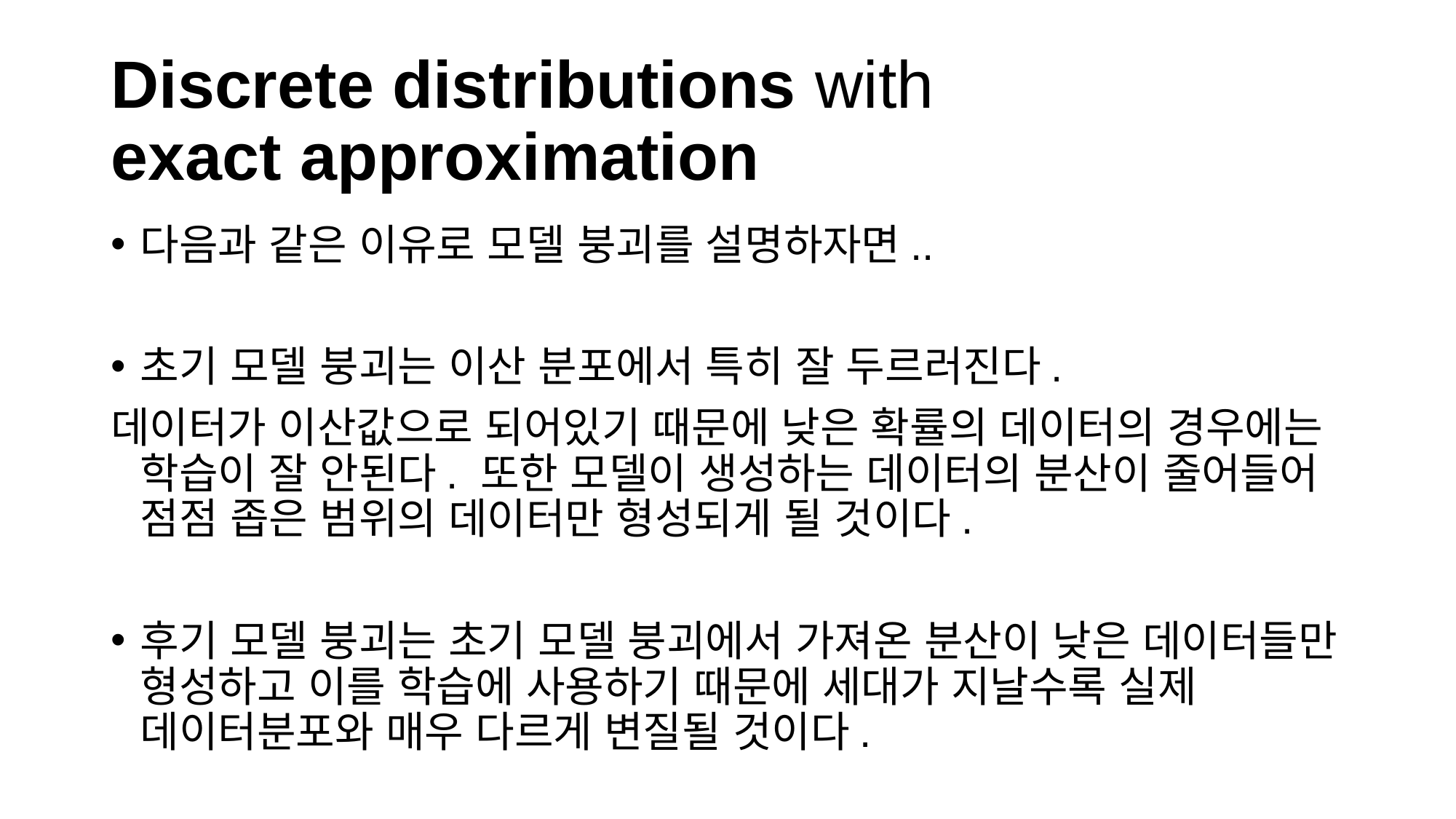

# Discrete distributions with exact approximation
다음과 같은 이유로 모델 붕괴를 설명하자면..

초기 모델 붕괴는 이산 분포에서 특히 잘 두르러진다.
데이터가 이산값으로 되어있기 때문에 낮은 확률의 데이터의 경우에는 학습이 잘 안된다. 또한 모델이 생성하는 데이터의 분산이 줄어들어 점점 좁은 범위의 데이터만 형성되게 될 것이다.

후기 모델 붕괴는 초기 모델 붕괴에서 가져온 분산이 낮은 데이터들만 형성하고 이를 학습에 사용하기 때문에 세대가 지날수록 실제 데이터분포와 매우 다르게 변질될 것이다.